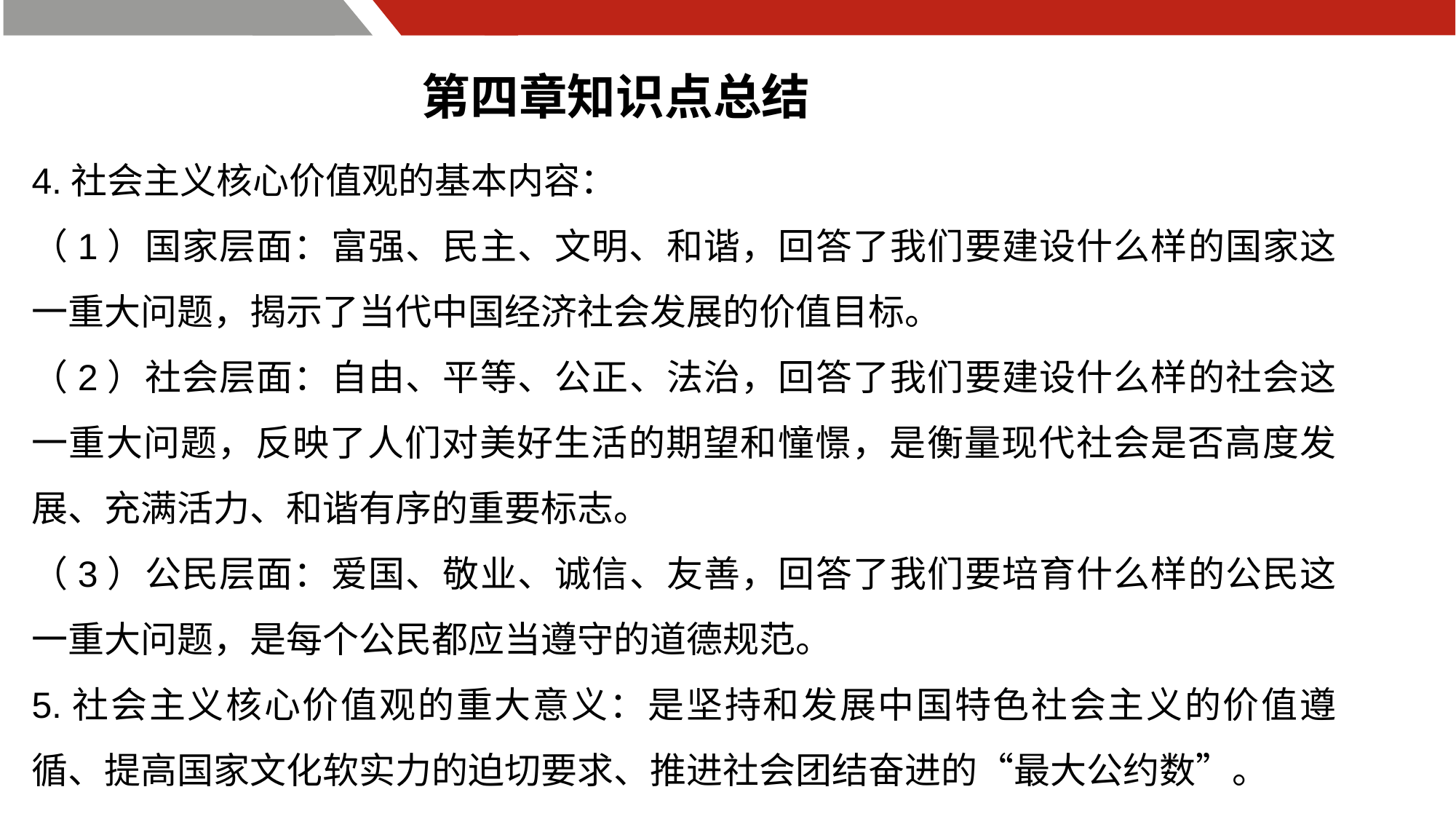

第四章知识点总结
4.社会主义核心价值观的基本内容：
（1）国家层面：富强、民主、文明、和谐，回答了我们要建设什么样的国家这一重大问题，揭示了当代中国经济社会发展的价值目标。
（2）社会层面：自由、平等、公正、法治，回答了我们要建设什么样的社会这一重大问题，反映了人们对美好生活的期望和憧憬，是衡量现代社会是否高度发展、充满活力、和谐有序的重要标志。
（3）公民层面：爱国、敬业、诚信、友善，回答了我们要培育什么样的公民这一重大问题，是每个公民都应当遵守的道德规范。
5.社会主义核心价值观的重大意义：是坚持和发展中国特色社会主义的价值遵循、提高国家文化软实力的迫切要求、推进社会团结奋进的“最大公约数”。